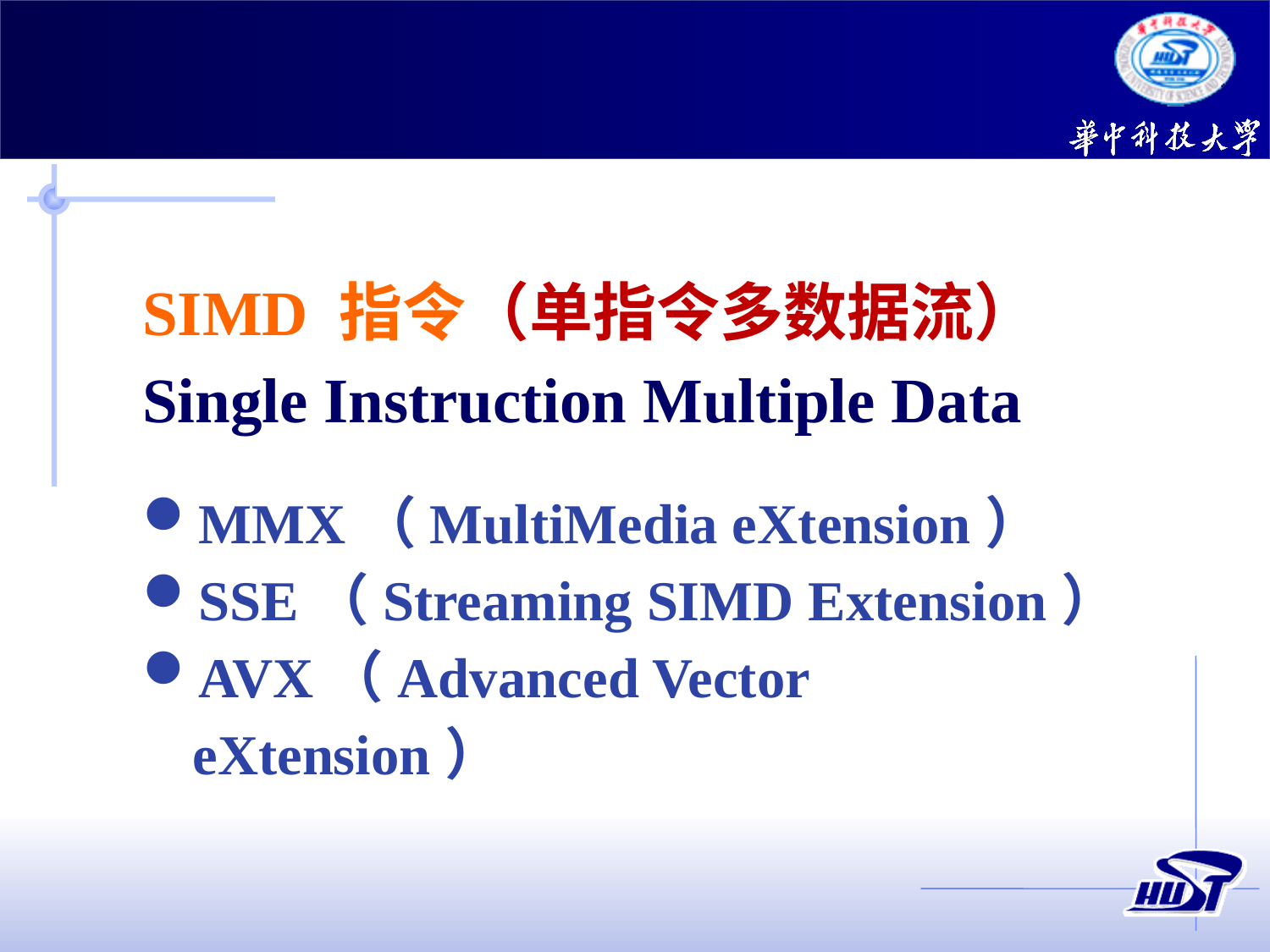

SIMD 指令（单指令多数据流）
Single Instruction Multiple Data
MMX（MultiMedia eXtension）
SSE（Streaming SIMD Extension）
AVX（Advanced Vector eXtension）